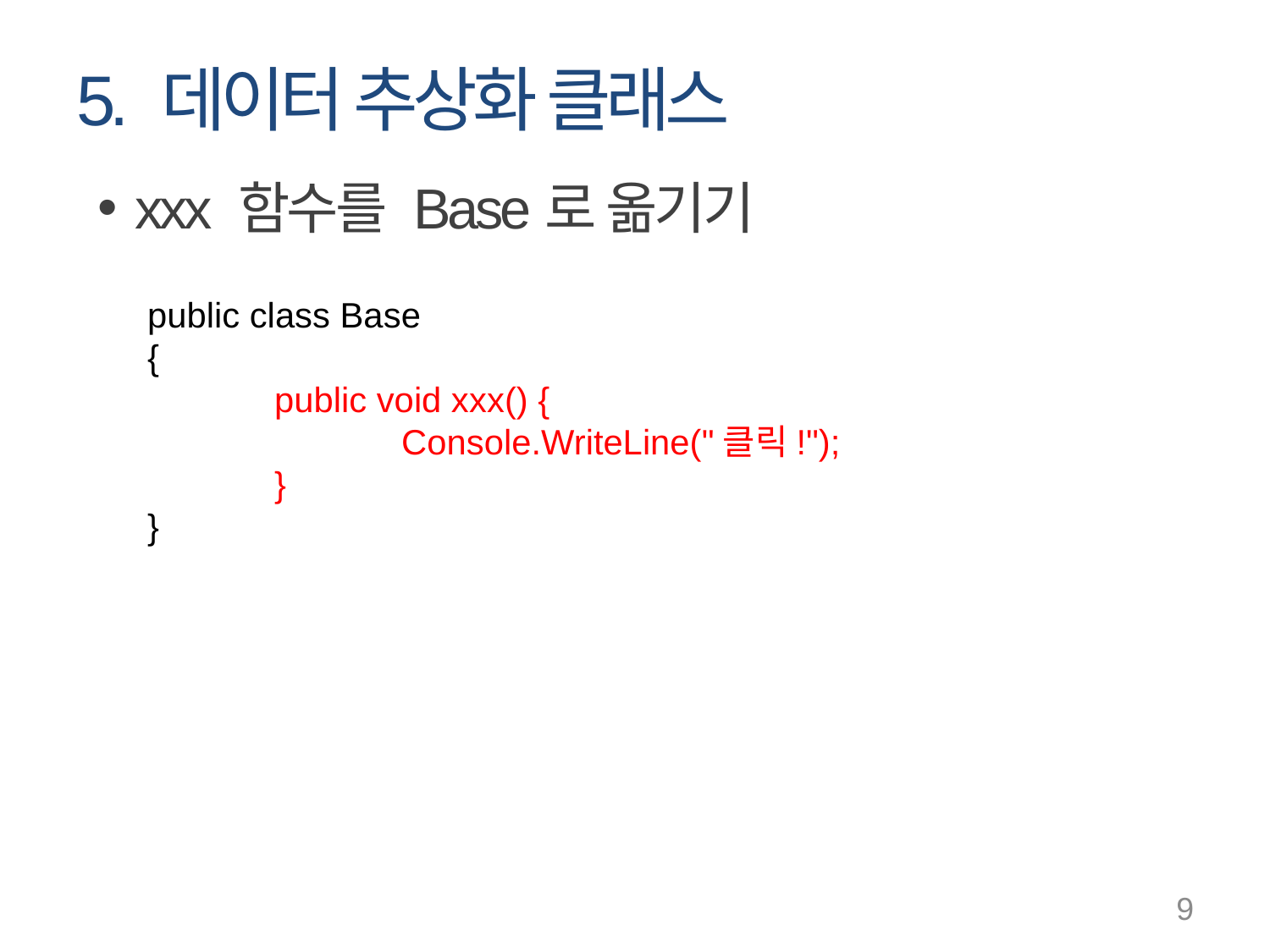

# 5. 데이터 추상화 클래스
xxx 함수를 Base로 옮기기
public class Base
{
	public void xxx() {
		Console.WriteLine("클릭!");
	}
}
9